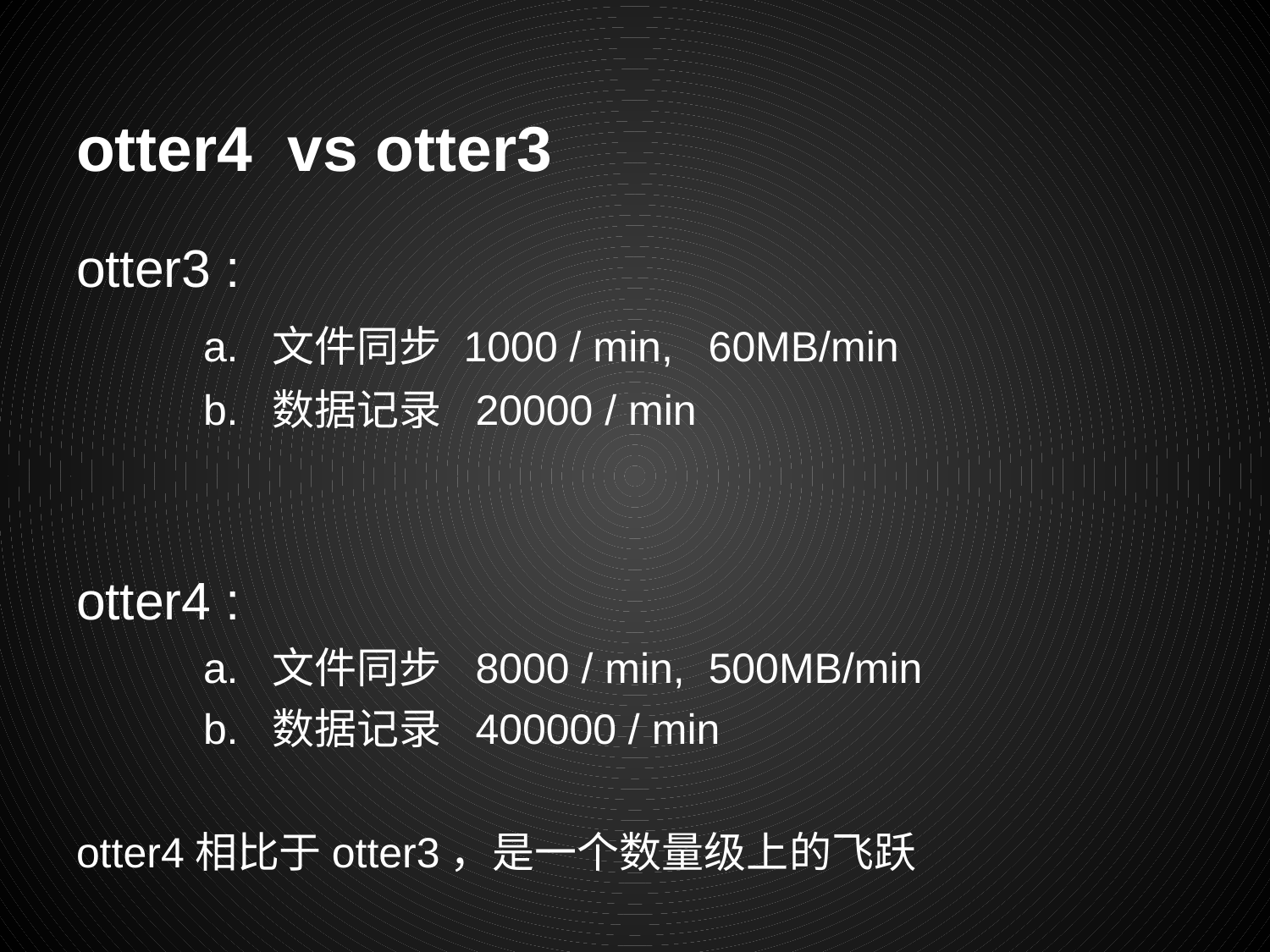

# otter4  vs otter3
otter3 :
	a.  文件同步 1000 / min,   60MB/min
	b.  数据记录  20000 / min

otter4 :
	a.  文件同步  8000 / min,  500MB/min
	b.  数据记录  400000 / min

otter4相比于otter3，是一个数量级上的飞跃